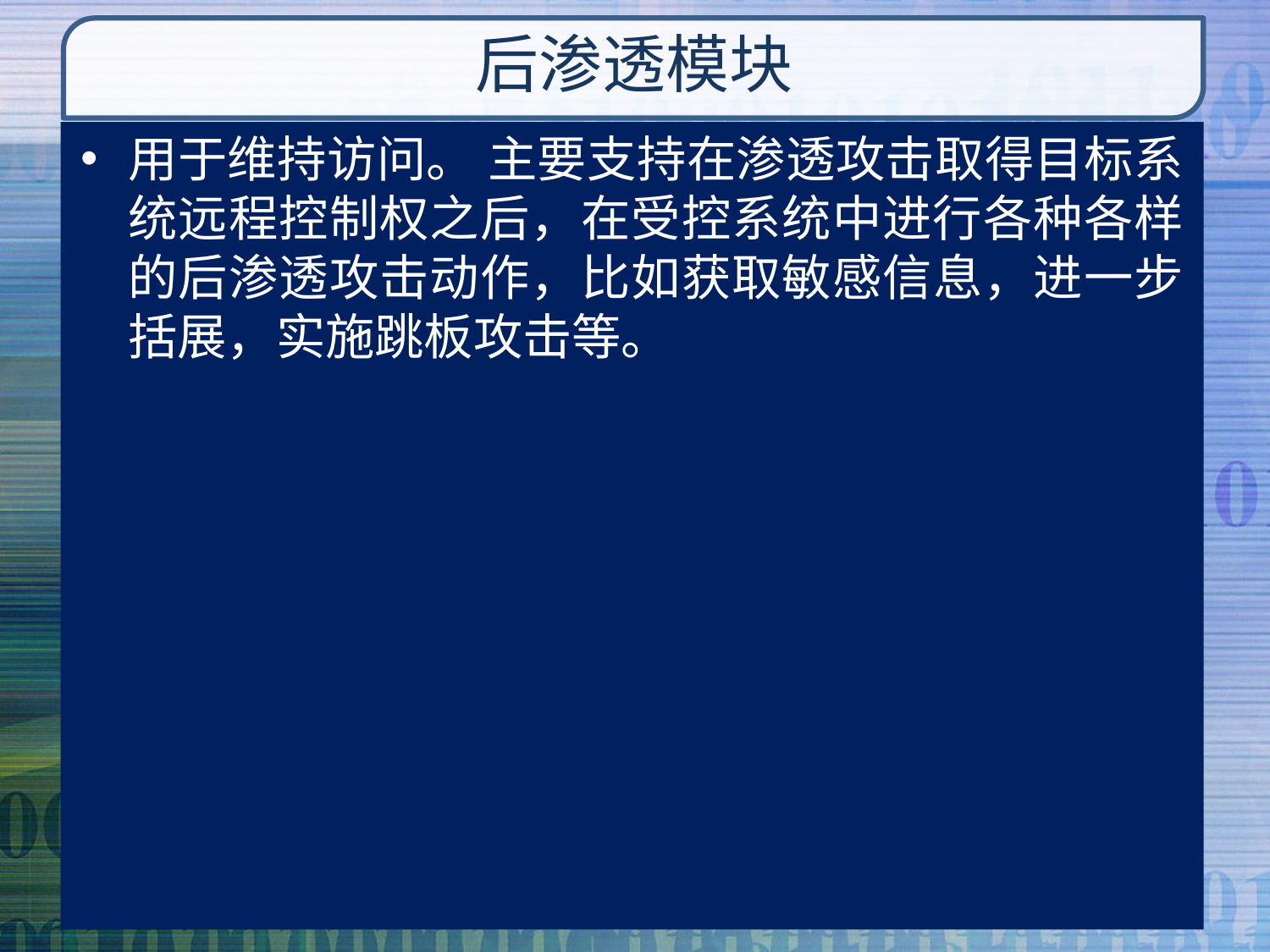

# 后渗透模块
用于维持访问。 主要支持在渗透攻击取得目标系统远程控制权之后，在受控系统中进行各种各样的后渗透攻击动作，比如获取敏感信息，进一步括展，实施跳板攻击等。